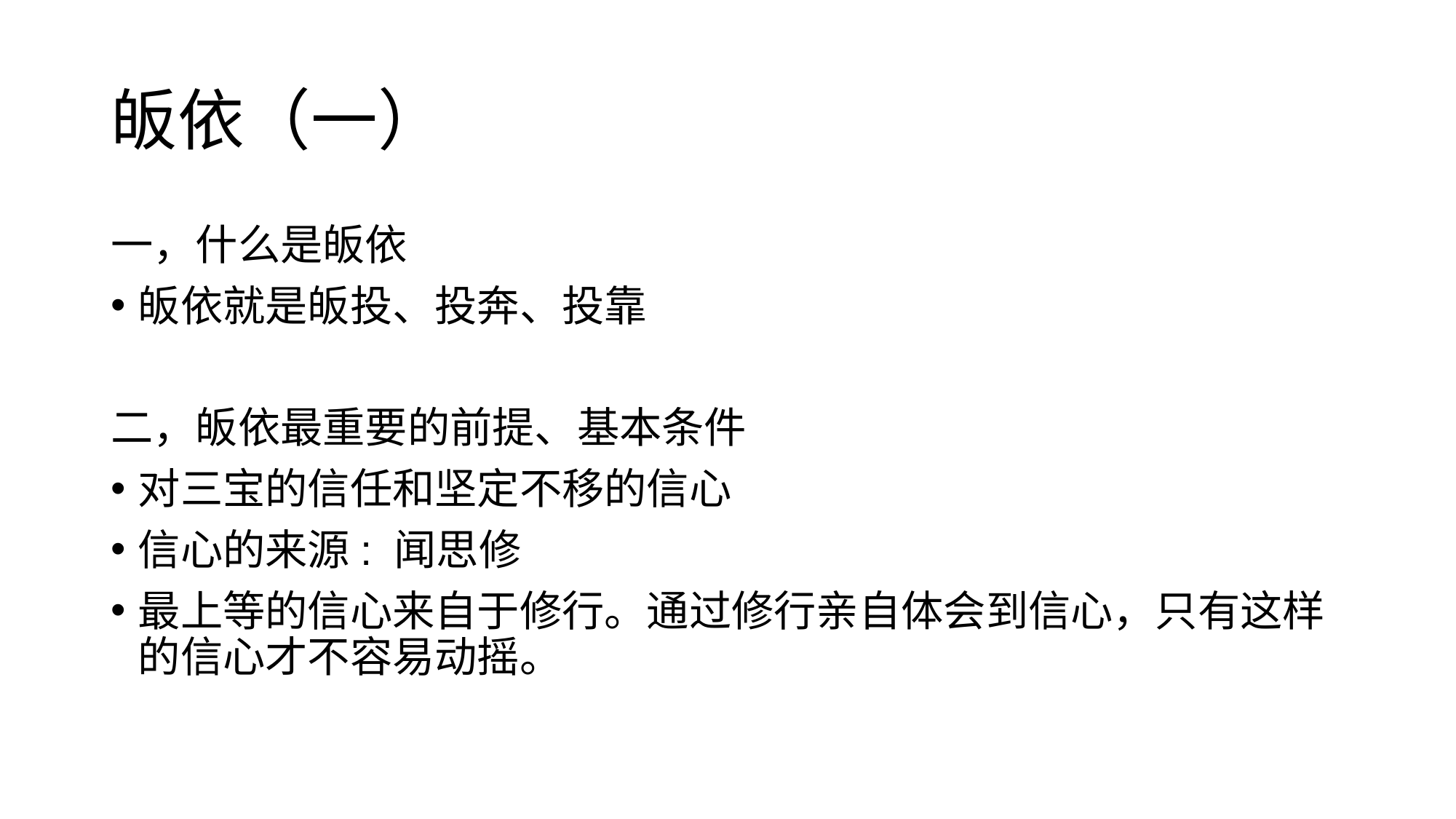

# 皈依（一）
一，什么是皈依
皈依就是皈投、投奔、投靠

二，皈依最重要的前提、基本条件
对三宝的信任和坚定不移的信心
信心的来源: 闻思修
最上等的信心来自于修行。通过修行亲自体会到信心，只有这样的信心才不容易动摇。